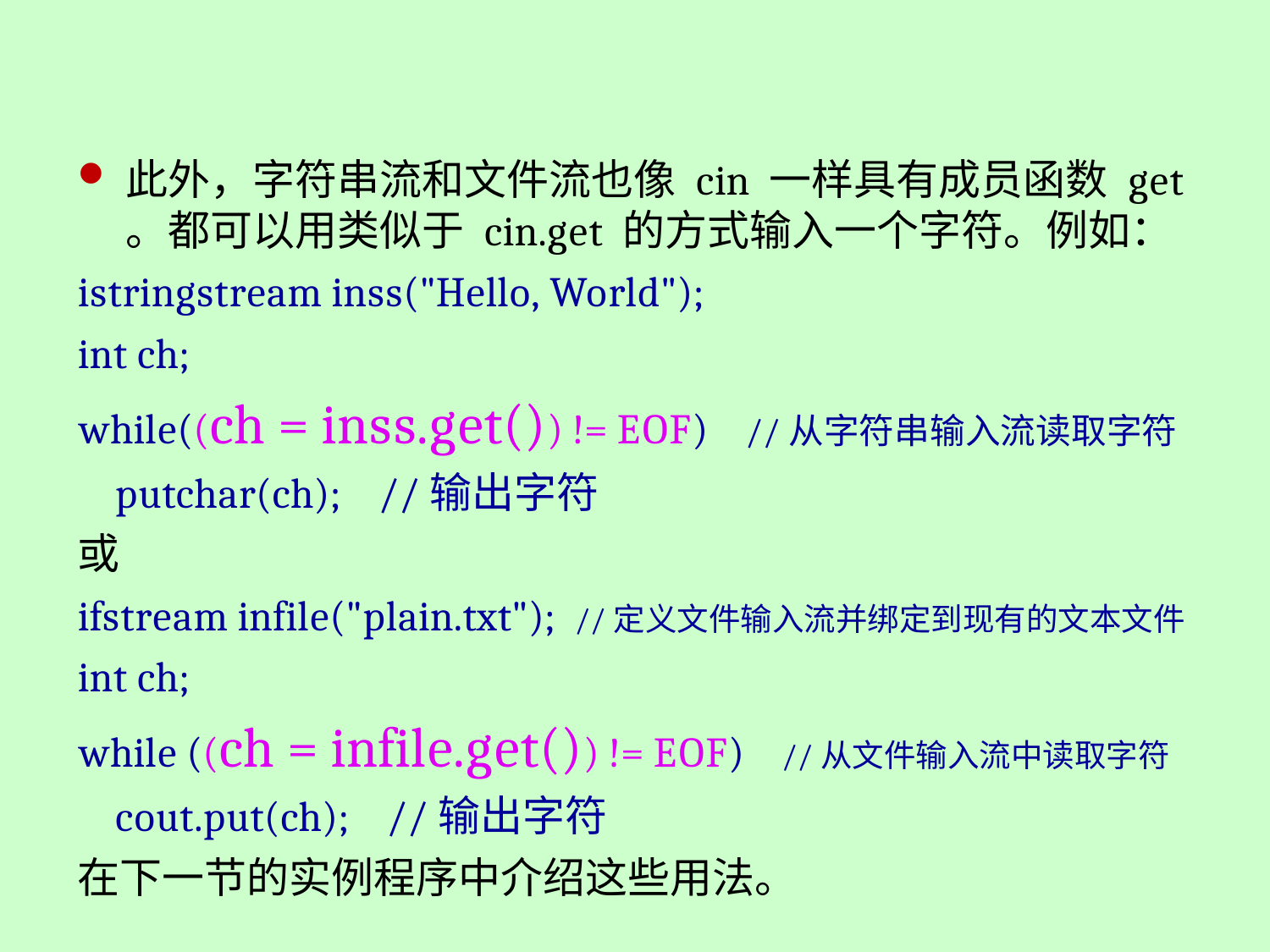

此外，字符串流和文件流也像 cin 一样具有成员函数 get 。都可以用类似于 cin.get 的方式输入一个字符。例如：
istringstream inss("Hello, World");
int ch;
while((ch = inss.get()) != EOF)    //从字符串输入流读取字符
    putchar(ch);    //输出字符
或
ifstream infile("plain.txt");  //定义文件输入流并绑定到现有的文本文件
int ch;
while ((ch = infile.get()) != EOF)    //从文件输入流中读取字符
    cout.put(ch);    //输出字符
在下一节的实例程序中介绍这些用法。
90